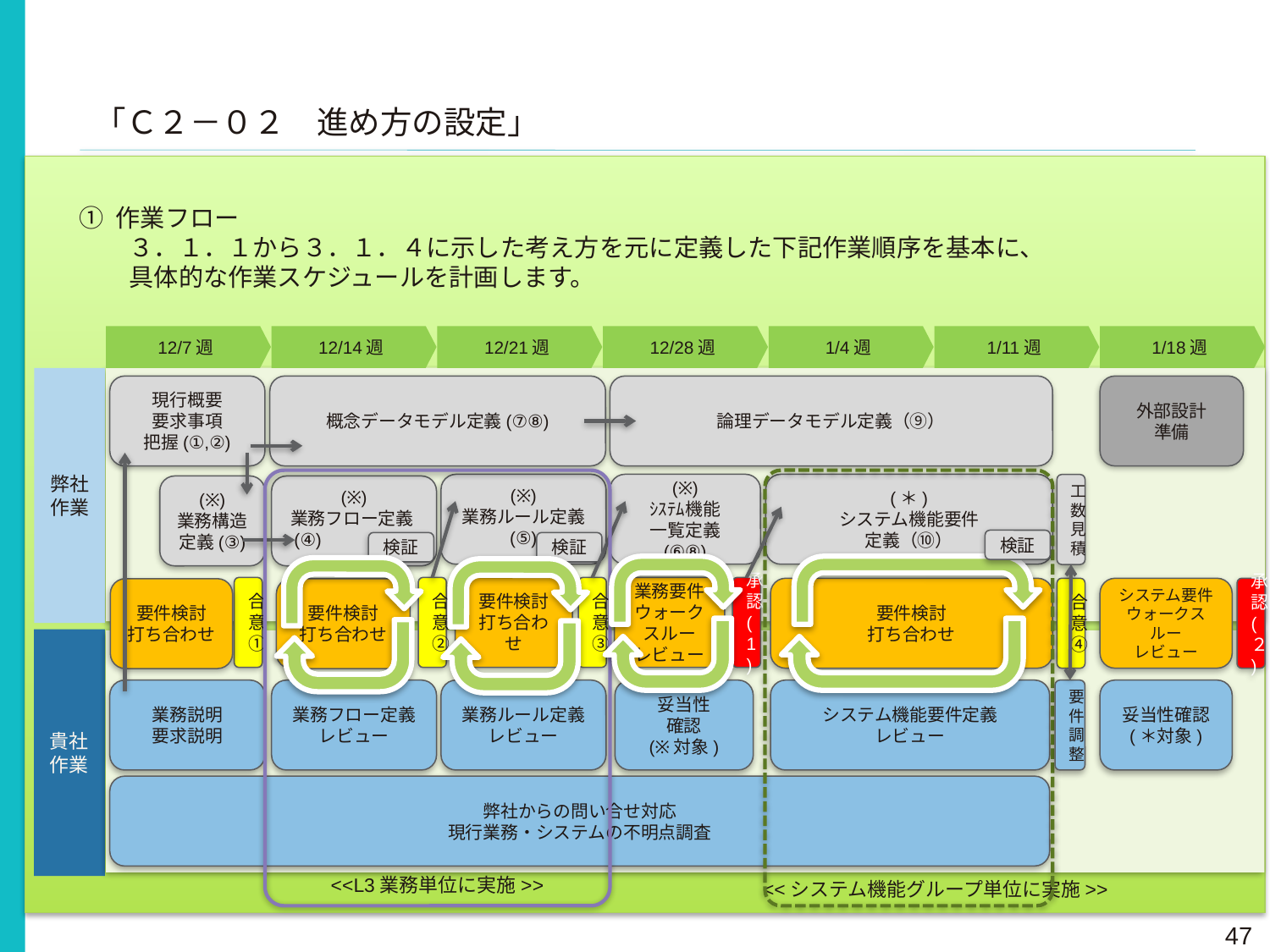

「Ｃ２－０２　進め方の設定」

① 作業フロー
３．１．１から３．１．４に示した考え方を元に定義した下記作業順序を基本に、
具体的な作業スケジュールを計画します。
12/7週
12/14週
12/21週
12/28週
1/4週
1/11週
1/18週
弊社作業

外部設計
準備
現行概要
要求事項
把握(①,②)
概念データモデル定義(⑦⑧)
論理データモデル定義（⑨）

(※)
業務ルール定義
(⑤)
(※)
ｼｽﾃﾑ機能
一覧定義
(⑥⑧)
(＊)
システム機能要件
定義（⑩）
工数見積
(※)
業務構造
定義(③)
(※)
業務フロー定義(④)
検証
検証
検証

要件検討
打ち合わせ
業務要件
ウォーク
スルー
レビュー
合意①
合意②
合意③
承認(1)
要件検討
打ち合わせ
合意④
システム要件
ウォークスルー
レビュー
承認(２)
要件検討
打ち合わせ
要件検討
打ち合わせ
貴社作業

妥当性
確認
(※対象)
業務説明
要求説明
業務フロー定義
レビュー
業務ルール定義
レビュー
システム機能要件定義
レビュー
要件調整
妥当性確認
(＊対象)
弊社からの問い合せ対応
現行業務・システムの不明点調査
<<L3業務単位に実施>>
<<システム機能グループ単位に実施>>
47